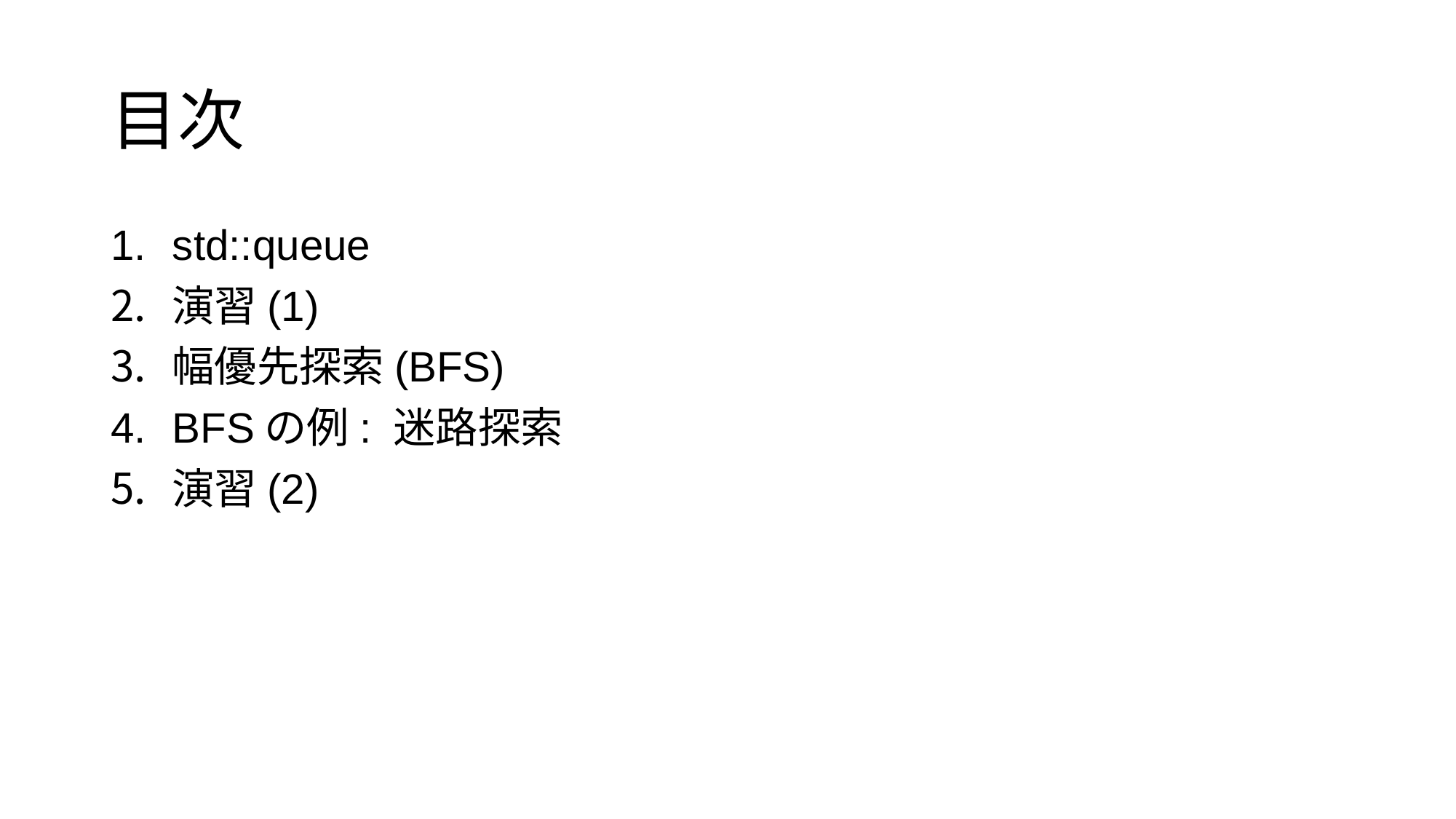

# 目次
std::queue
演習(1)
幅優先探索(BFS)
BFSの例: 迷路探索
演習(2)